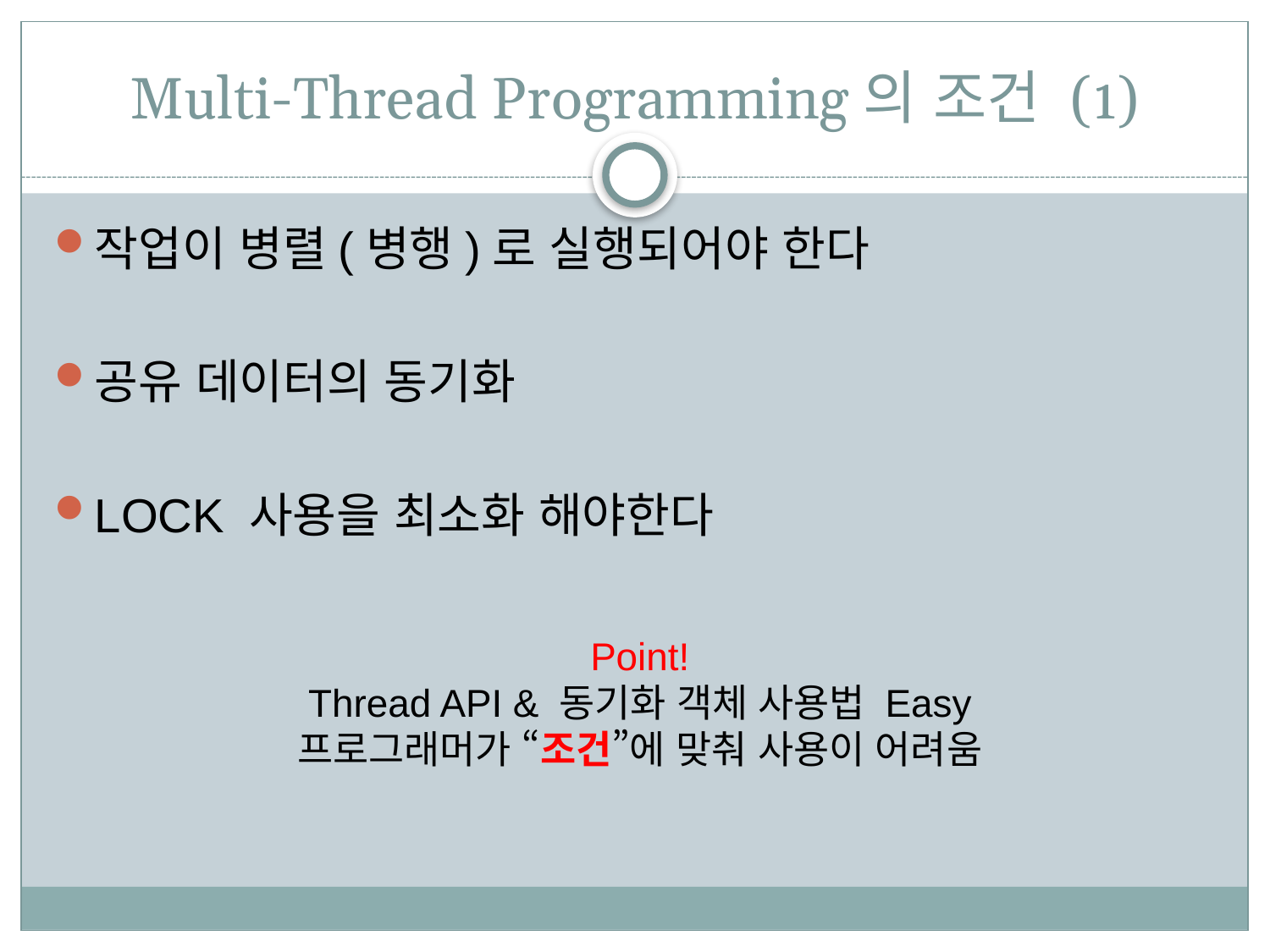

# Multi-Thread Programming의 조건 (1)
작업이 병렬(병행)로 실행되어야 한다

공유 데이터의 동기화

LOCK 사용을 최소화 해야한다
Point!
Thread API & 동기화 객체 사용법 Easy
프로그래머가 “조건”에 맞춰 사용이 어려움